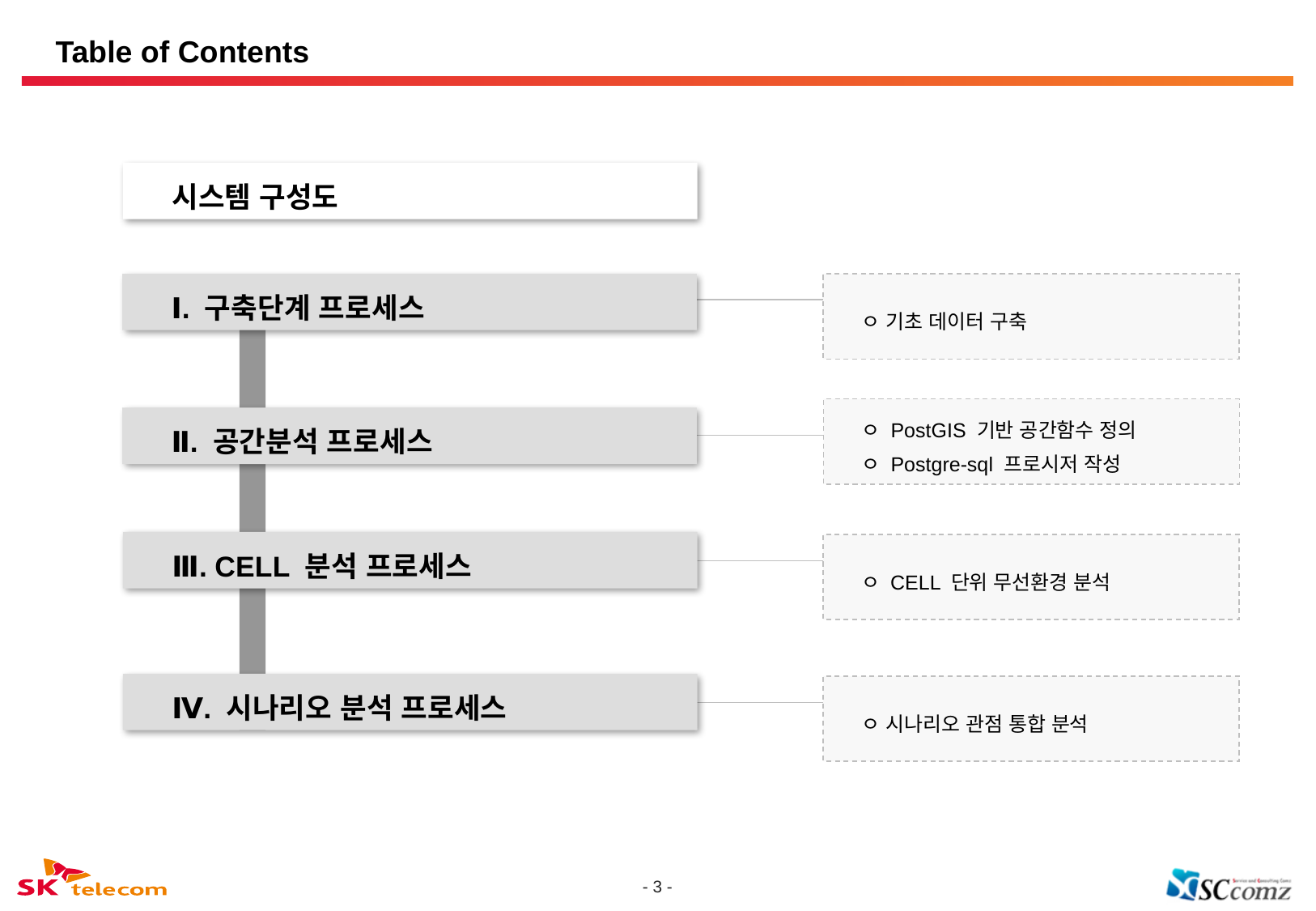

# Table of Contents
시스템 구성도
Ⅰ. 구축단계 프로세스
ㅇ 기초 데이터 구축

ㅇ PostGIS 기반 공간함수 정의
ㅇ Postgre-sql 프로시저 작성
Ⅱ. 공간분석 프로세스
Ⅲ. CELL 분석 프로세스
ㅇ CELL 단위 무선환경 분석
Ⅳ. 시나리오 분석 프로세스
ㅇ 시나리오 관점 통합 분석